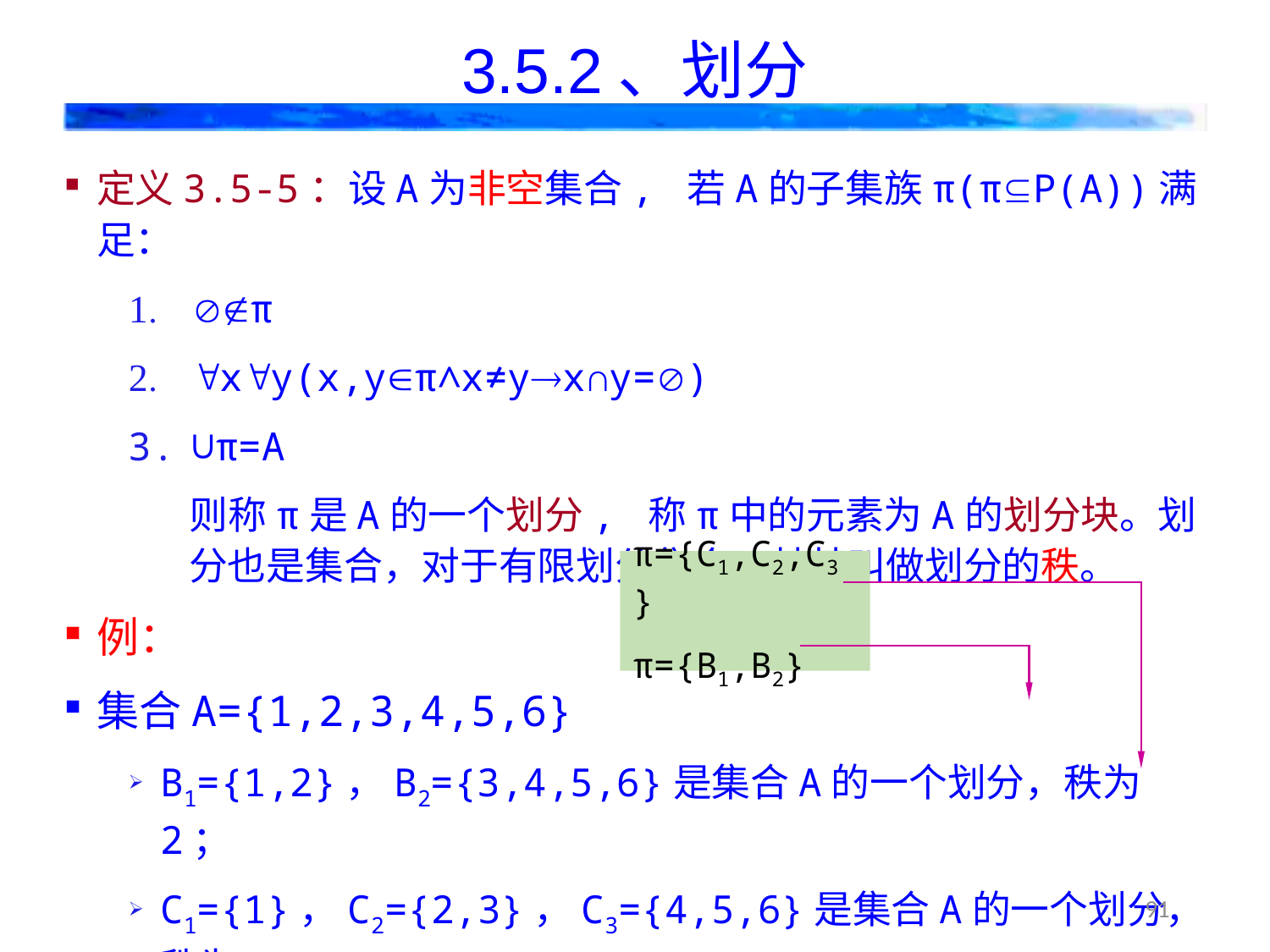

# 3.5.2、划分
定义3.5-5：设A为非空集合, 若A的子集族π(π⊆P(A))满足：
∅∉π
∀x∀y(x,y∈π∧x≠y→x∩y=∅)
∪π=A
则称π是A的一个划分, 称π中的元素为A的划分块。划分也是集合，对于有限划分集合，其基叫做划分的秩。
例：
集合A={1,2,3,4,5,6}
B1={1,2}，B2={3,4,5,6}是集合A的一个划分，秩为2；
C1={1}，C2={2,3}，C3={4,5,6}是集合A的一个划分，秩为3。
π={C1,C2,C3}
π={B1,B2}

91